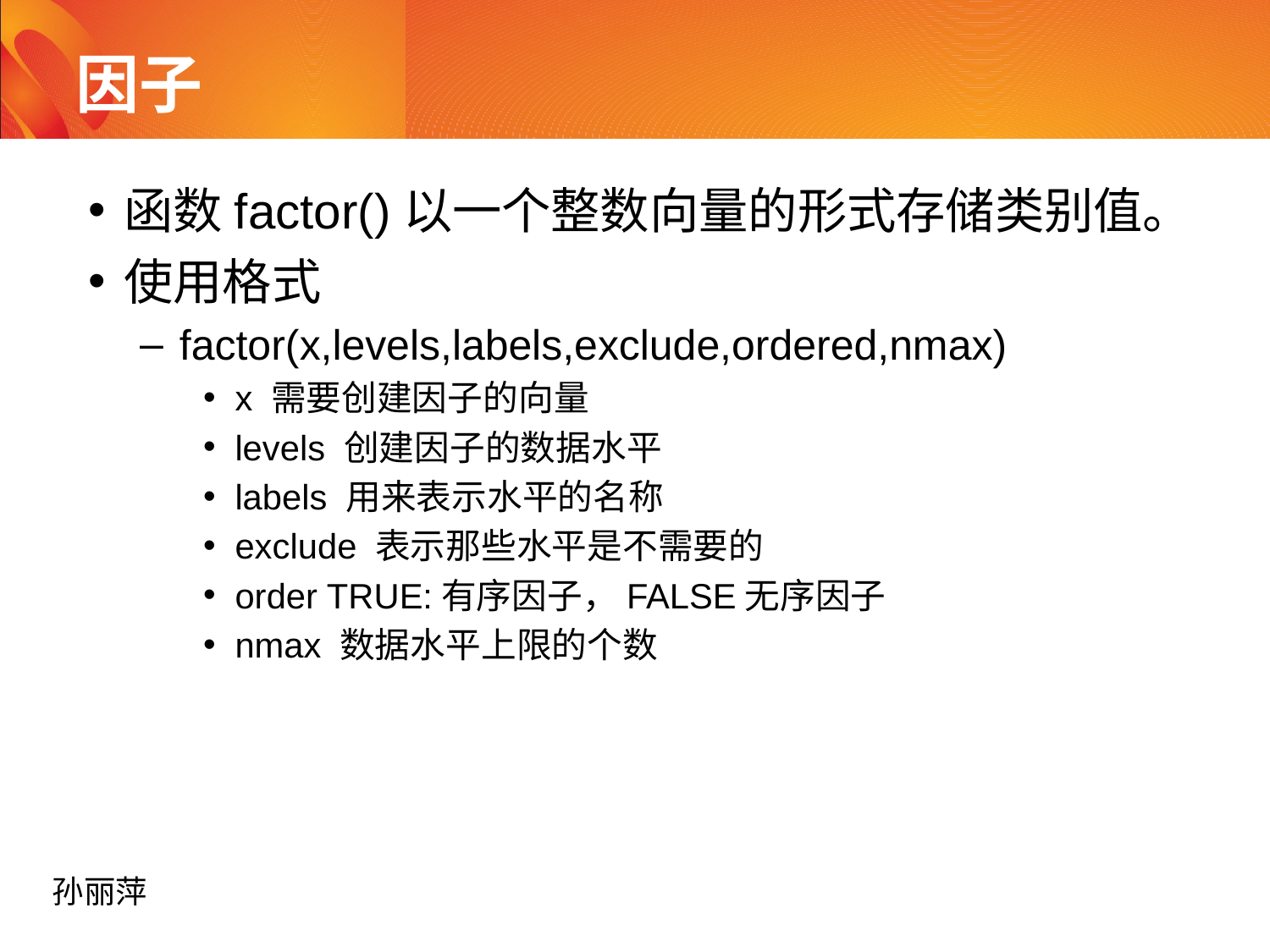

# 因子
函数factor()以一个整数向量的形式存储类别值。
使用格式
factor(x,levels,labels,exclude,ordered,nmax)
x 需要创建因子的向量
levels 创建因子的数据水平
labels 用来表示水平的名称
exclude 表示那些水平是不需要的
order TRUE:有序因子，FALSE无序因子
nmax 数据水平上限的个数
38